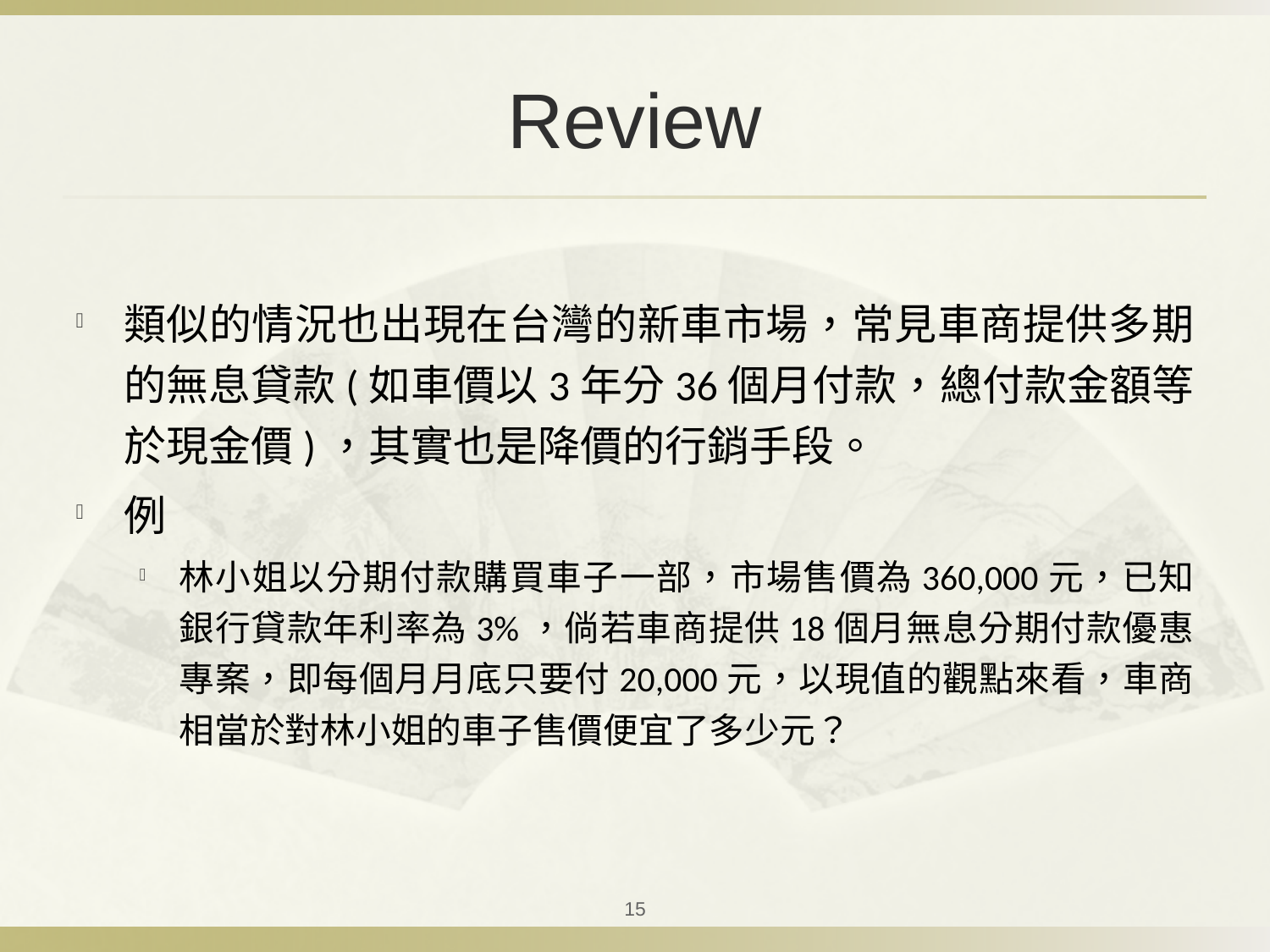

# Review

類似的情況也出現在台灣的新車市場，常見車商提供多期的無息貸款(如車價以3年分36個月付款，總付款金額等於現金價)，其實也是降價的行銷手段。
例
林小姐以分期付款購買車子一部，市場售價為360,000元，已知銀行貸款年利率為3%，倘若車商提供18個月無息分期付款優惠專案，即每個月月底只要付20,000元，以現值的觀點來看，車商相當於對林小姐的車子售價便宜了多少元？
15